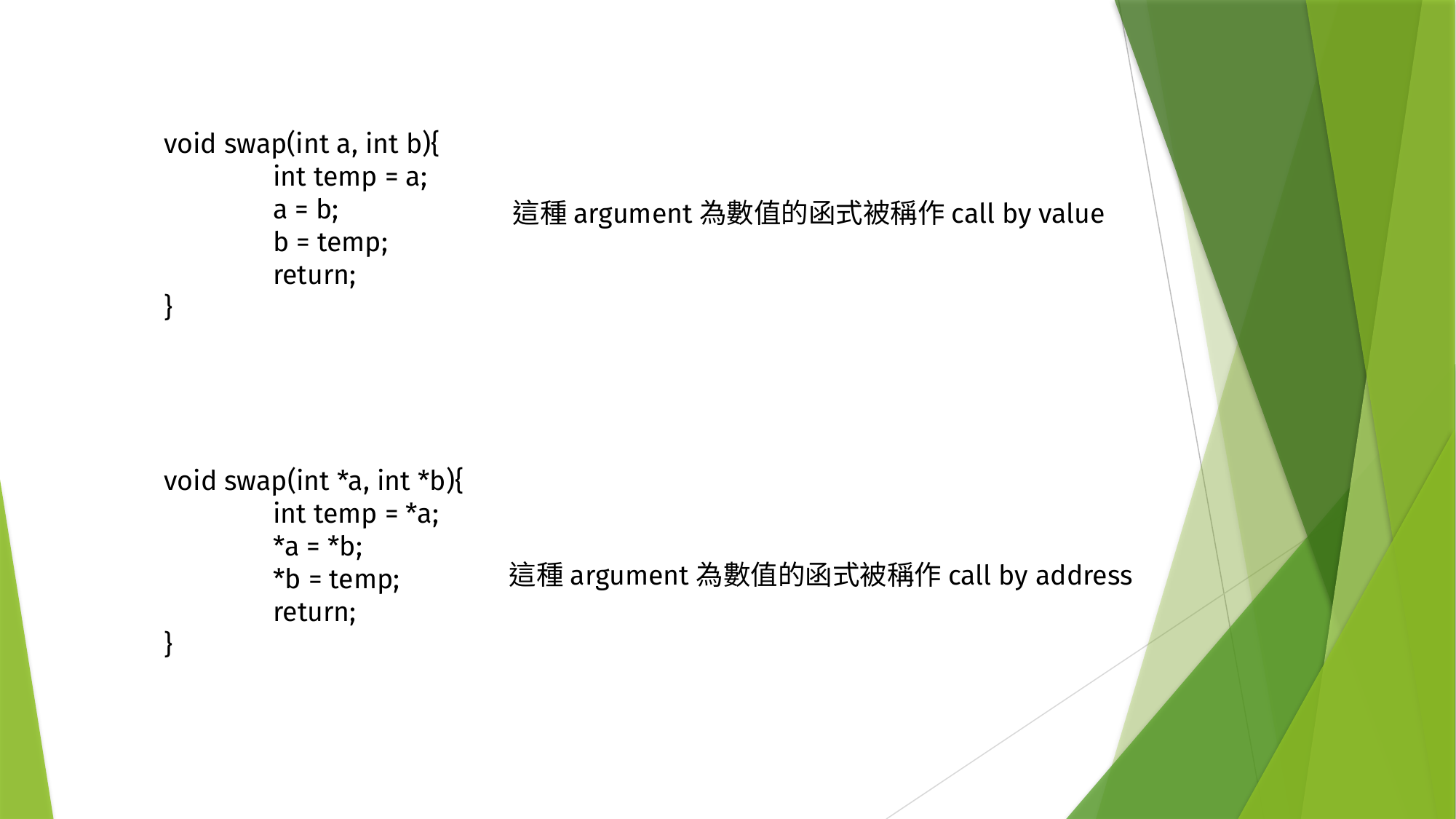

void swap(int a, int b){
	int temp = a;
	a = b;
	b = temp;
	return;
}
這種argument為數值的函式被稱作call by value
void swap(int *a, int *b){
	int temp = *a;
	*a = *b;
	*b = temp;
	return;
}
這種argument為數值的函式被稱作call by address